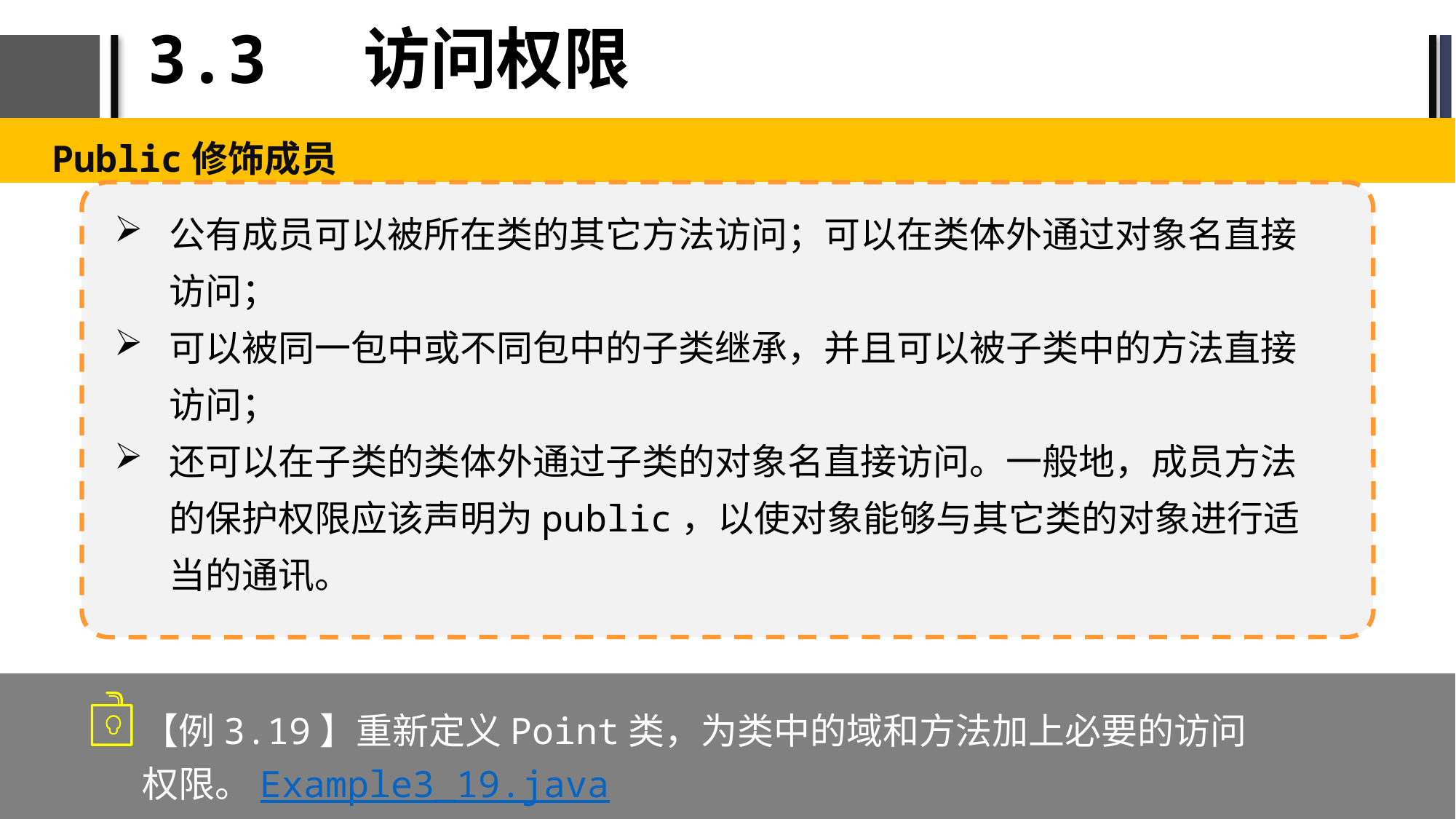

# 3.3  访问权限

Public修饰成员

公有成员可以被所在类的其它方法访问；可以在类体外通过对象名直接访问；
可以被同一包中或不同包中的子类继承，并且可以被子类中的方法直接访问；
还可以在子类的类体外通过子类的对象名直接访问。一般地，成员方法的保护权限应该声明为public，以使对象能够与其它类的对象进行适当的通讯。

【例3.19】重新定义Point类，为类中的域和方法加上必要的访问权限。Example3_19.java